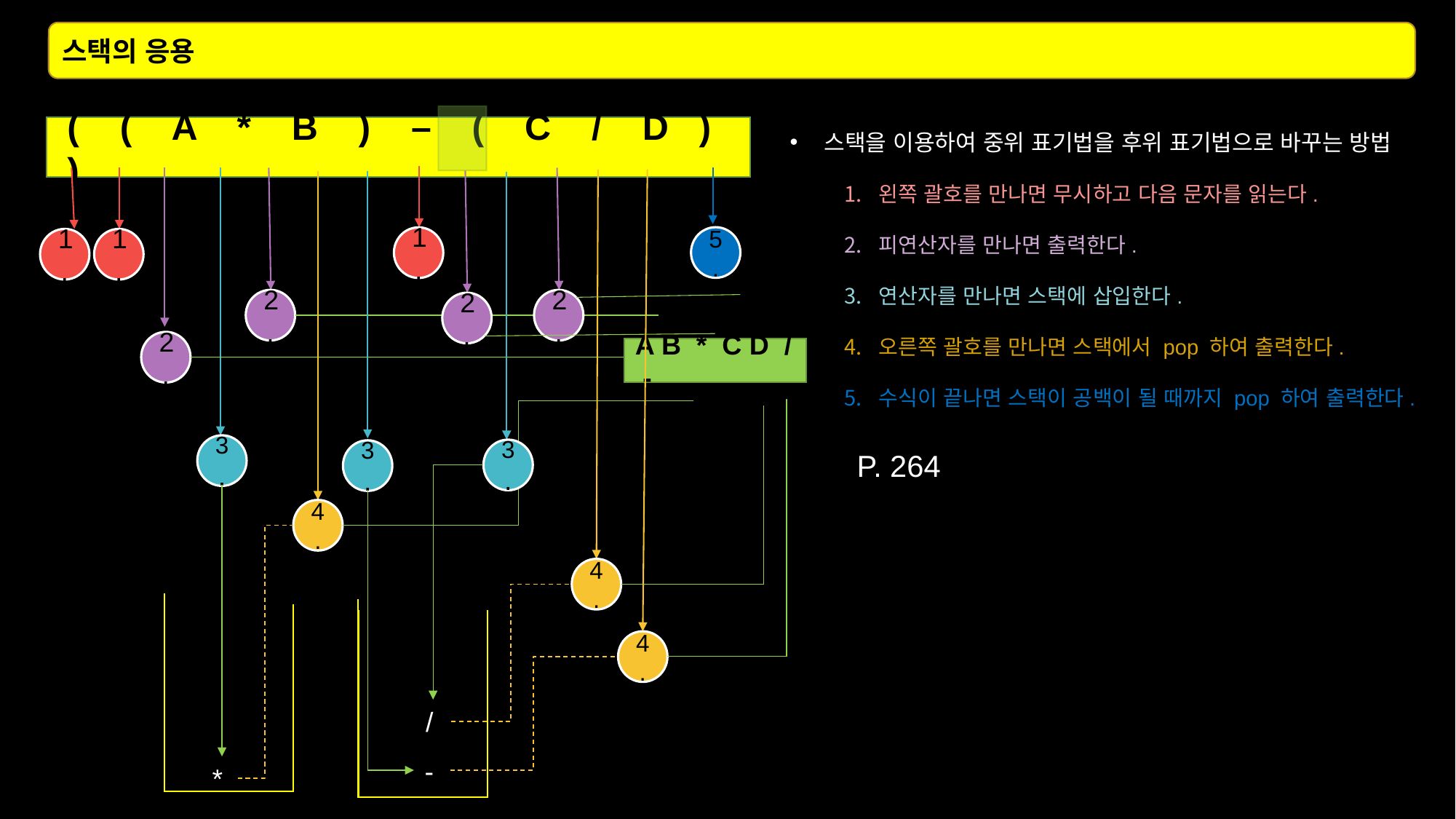

스택의 응용

스택을 이용하여 중위 표기법을 후위 표기법으로 바꾸는 방법
왼쪽 괄호를 만나면 무시하고 다음 문자를 읽는다.
피연산자를 만나면 출력한다.
연산자를 만나면 스택에 삽입한다.
오른쪽 괄호를 만나면 스택에서 pop 하여 출력한다.
수식이 끝나면 스택이 공백이 될 때까지 pop 하여 출력한다.
        P. 264

 (    (    A    *    B    )    –    (    C    /    D   )    )
5.
1.
1.
1.
2.
2.
2.
2.
A B  *  C D  /  -
3.
3.
3.
4.
4.

4.
/
-
*